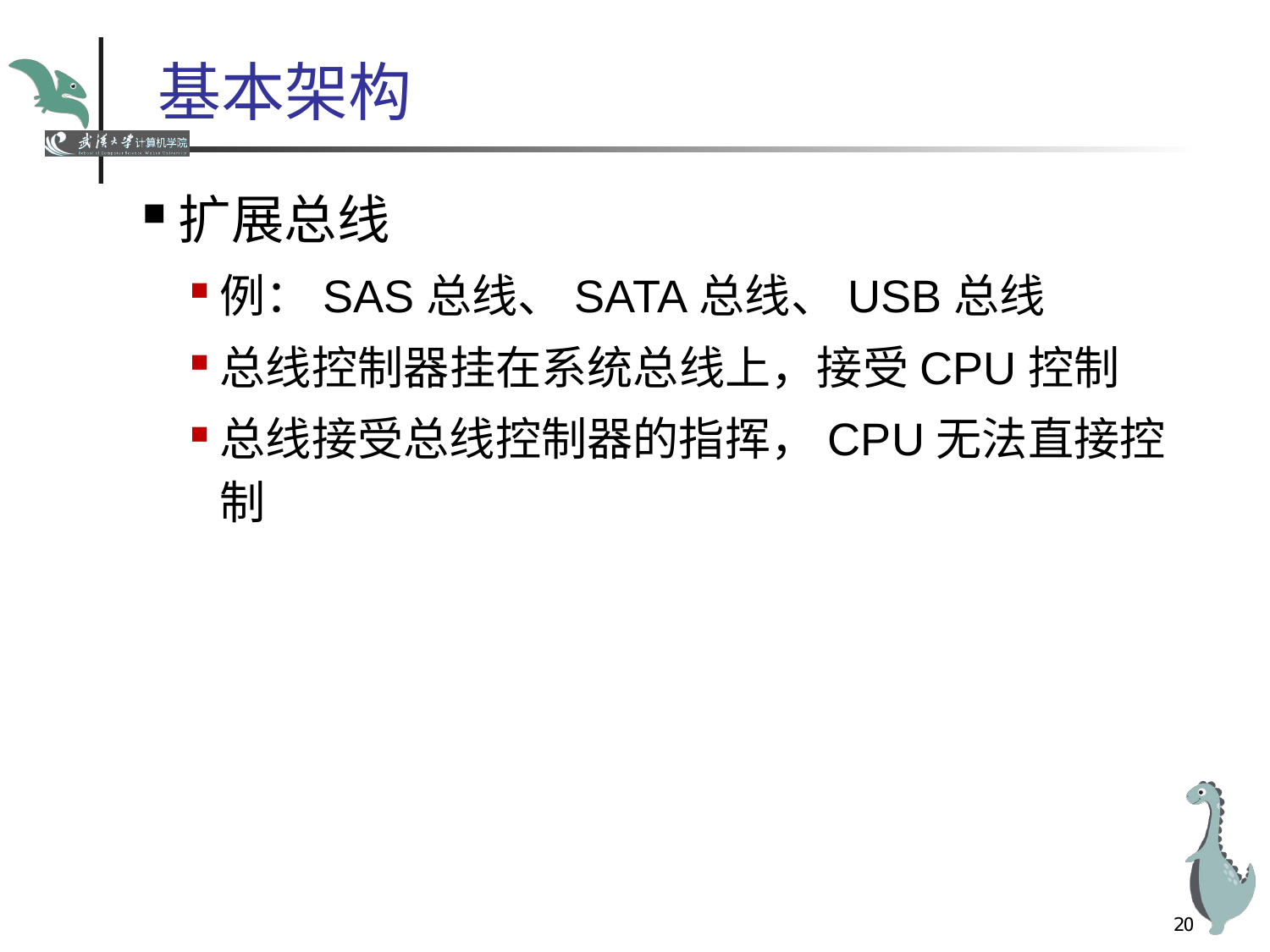

# 基本架构
扩展总线
例：SAS总线、SATA总线、USB总线
总线控制器挂在系统总线上，接受CPU控制
总线接受总线控制器的指挥，CPU无法直接控制
20